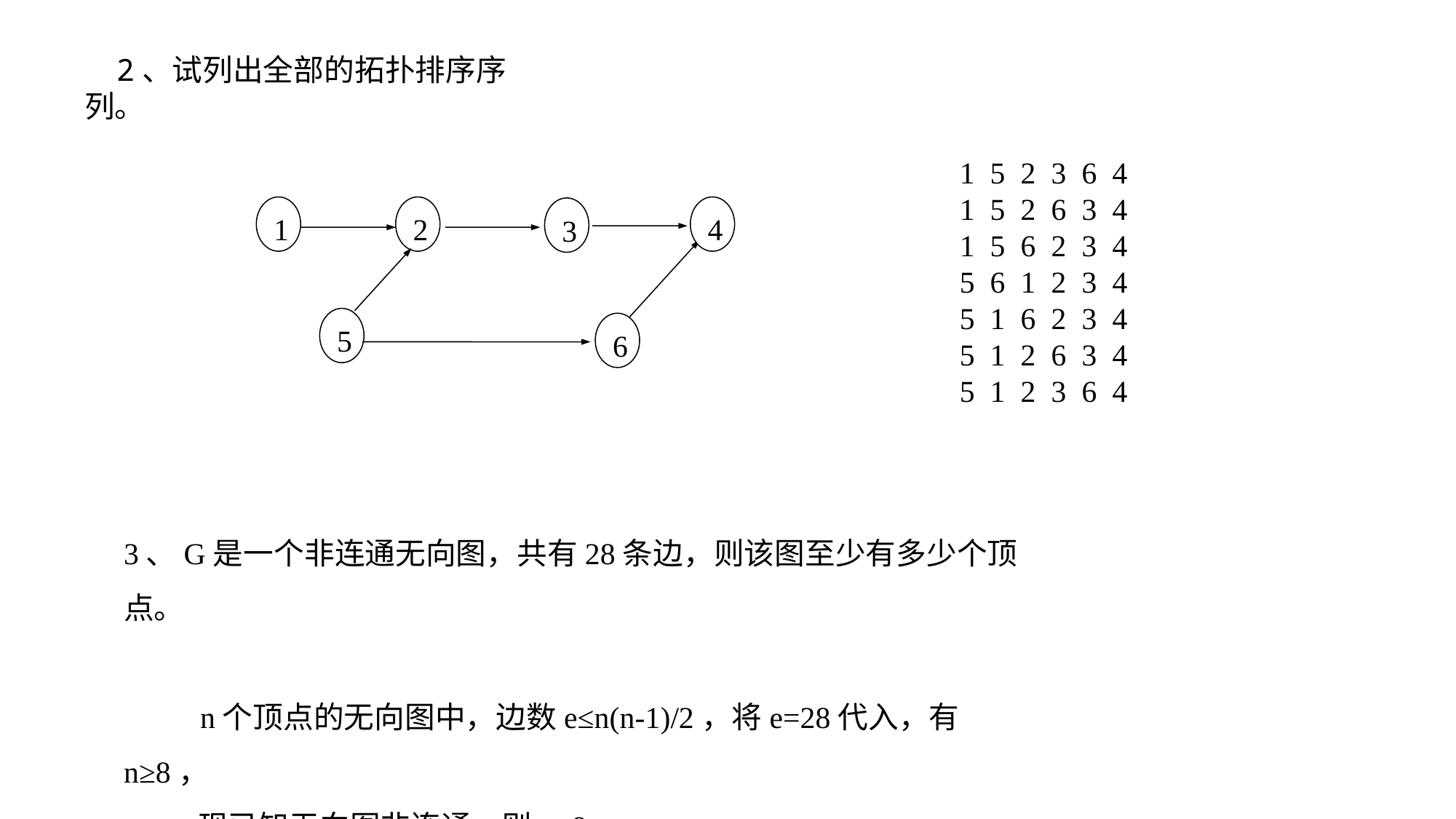

2、试列出全部的拓扑排序序列。
1  5  2  3  6  4
1  5  2  6  3  4
1  5  6  2  3  4
5  6  1  2  3  4
5  1  6  2  3  4
5  1  2  6  3  4
5  1  2  3  6  4
1
2
4
3

5
6

3、G是一个非连通无向图，共有28条边，则该图至少有多少个顶点。

          n个顶点的无向图中，边数e≤n(n-1)/2，将e=28代入，有n≥8，
          现已知无向图非连通，则n=9。